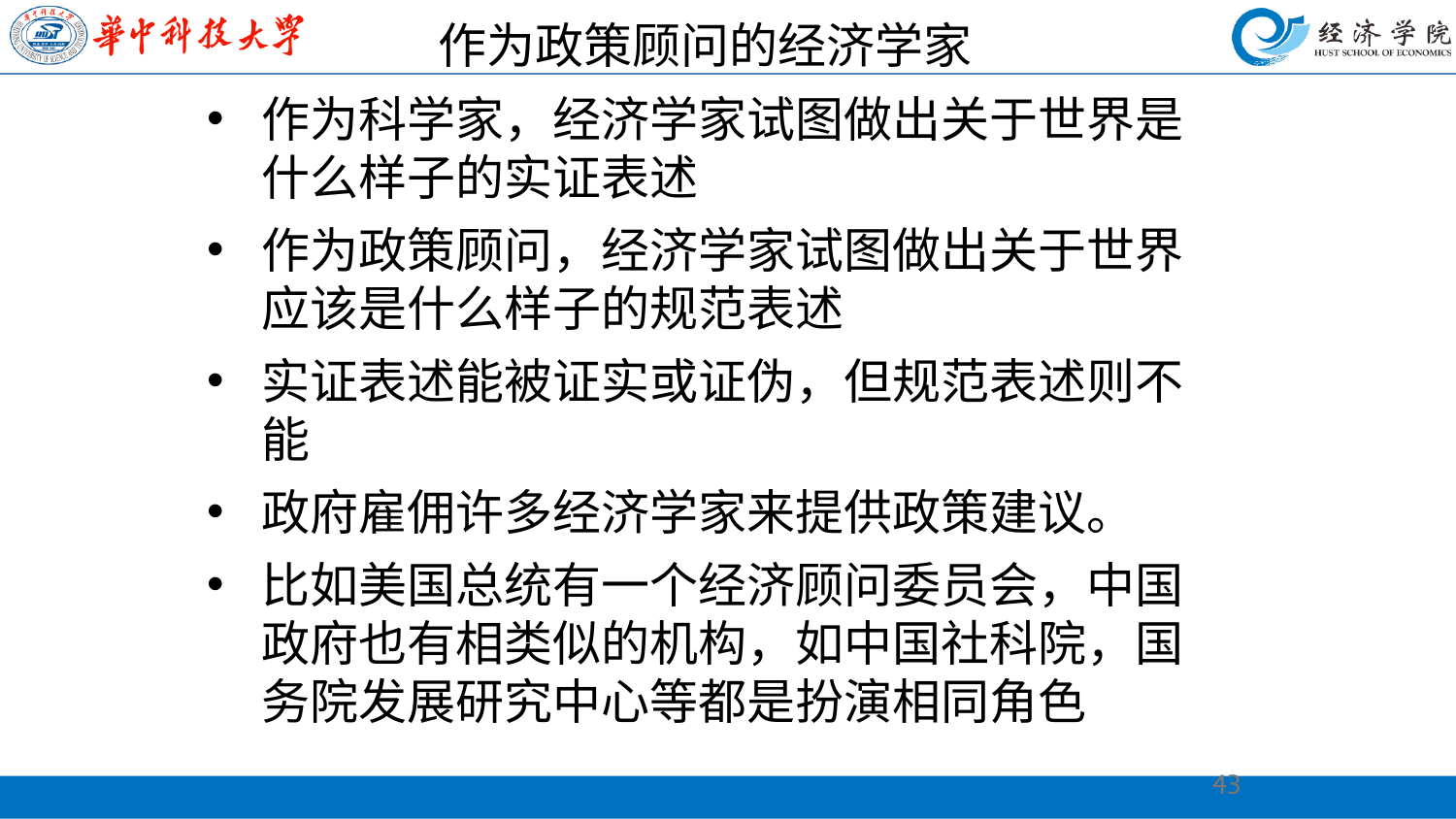

作为政策顾问的经济学家
作为科学家，经济学家试图做出关于世界是什么样子的实证表述
作为政策顾问，经济学家试图做出关于世界应该是什么样子的规范表述
实证表述能被证实或证伪，但规范表述则不能
政府雇佣许多经济学家来提供政策建议。
比如美国总统有一个经济顾问委员会，中国政府也有相类似的机构，如中国社科院，国务院发展研究中心等都是扮演相同角色
43